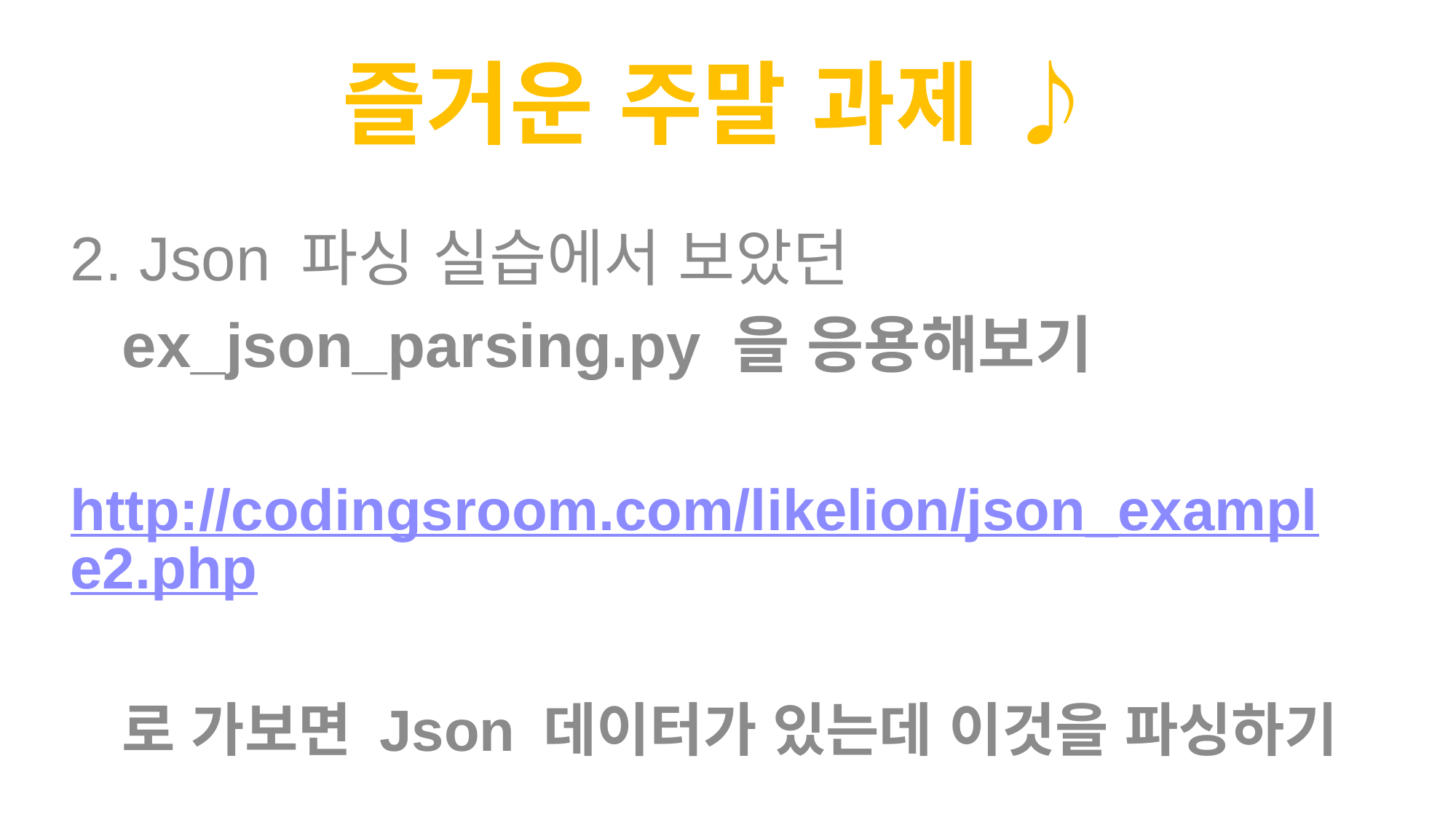

즐거운 주말 과제 ♪
2. Json 파싱 실습에서 보았던
   ex_json_parsing.py 을 응용해보기

http://codingsroom.com/likelion/json_example2.php

로 가보면 Json 데이터가 있는데 이것을 파싱하기